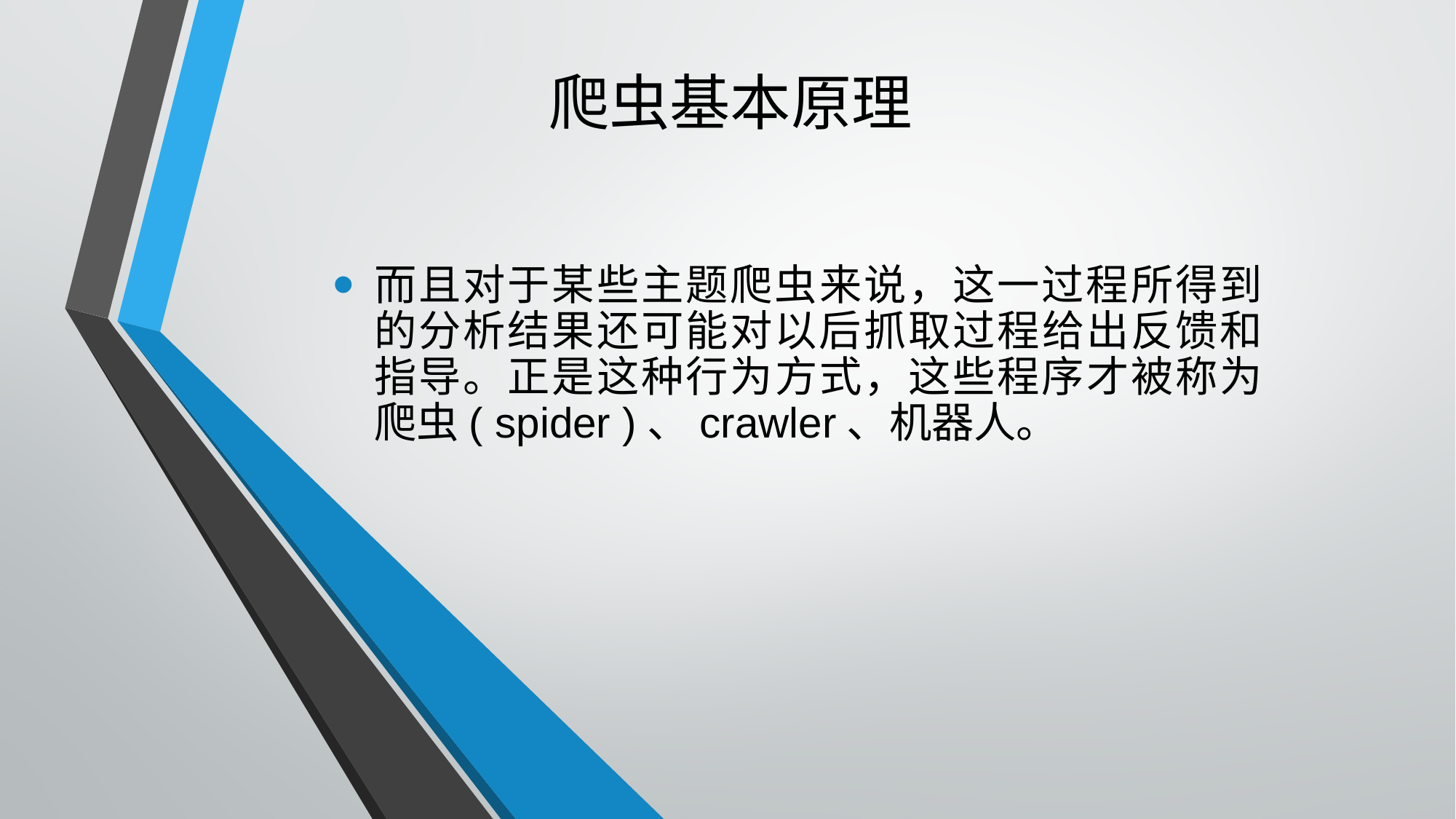

爬虫基本原理
而且对于某些主题爬虫来说，这一过程所得到的分析结果还可能对以后抓取过程给出反馈和指导。正是这种行为方式，这些程序才被称为爬虫( spider )、crawler、机器人。